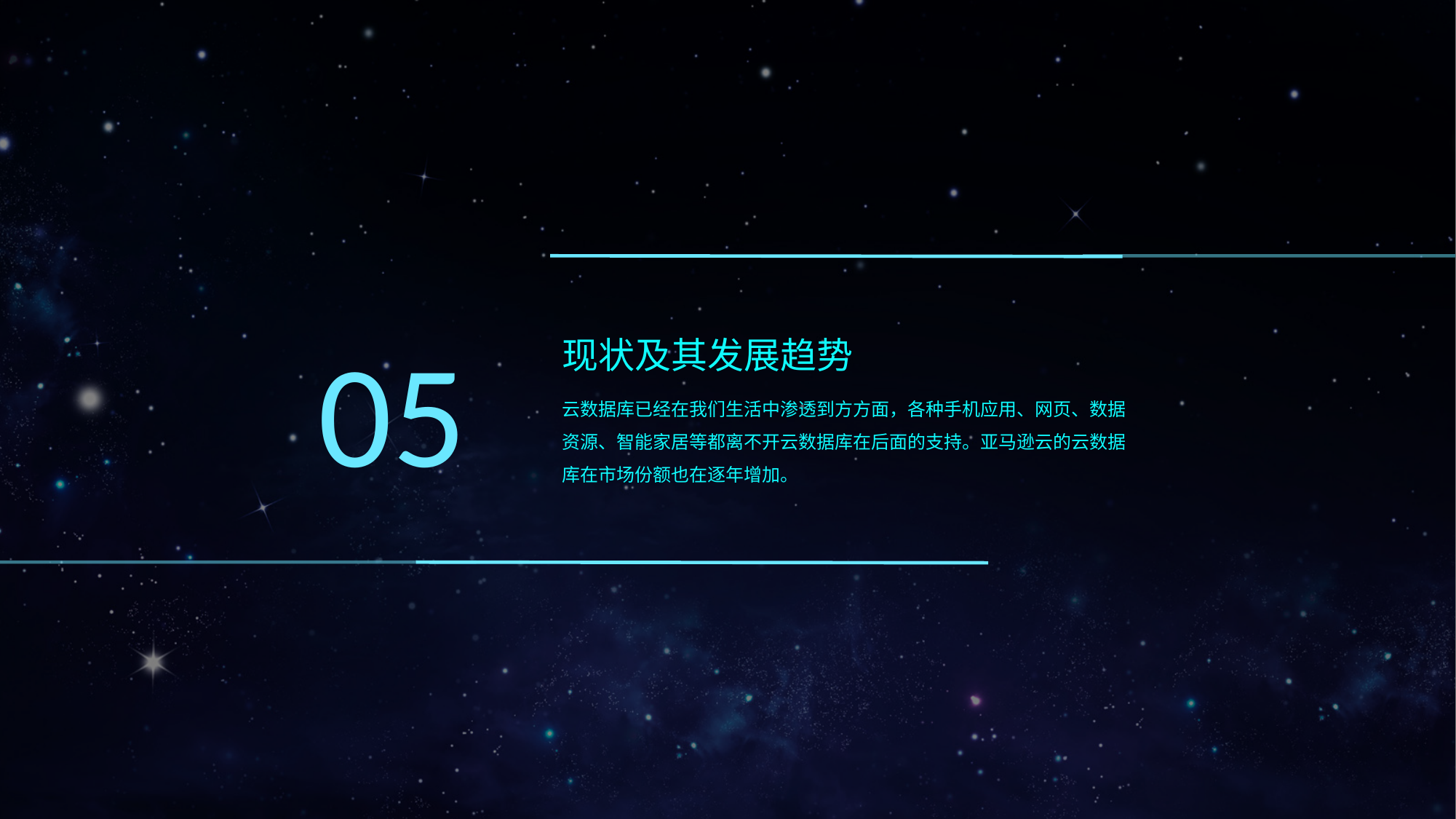

05
现状及其发展趋势
云数据库已经在我们生活中渗透到方方面，各种手机应用、网页、数据资源、智能家居等都离不开云数据库在后面的支持。亚马逊云的云数据库在市场份额也在逐年增加。